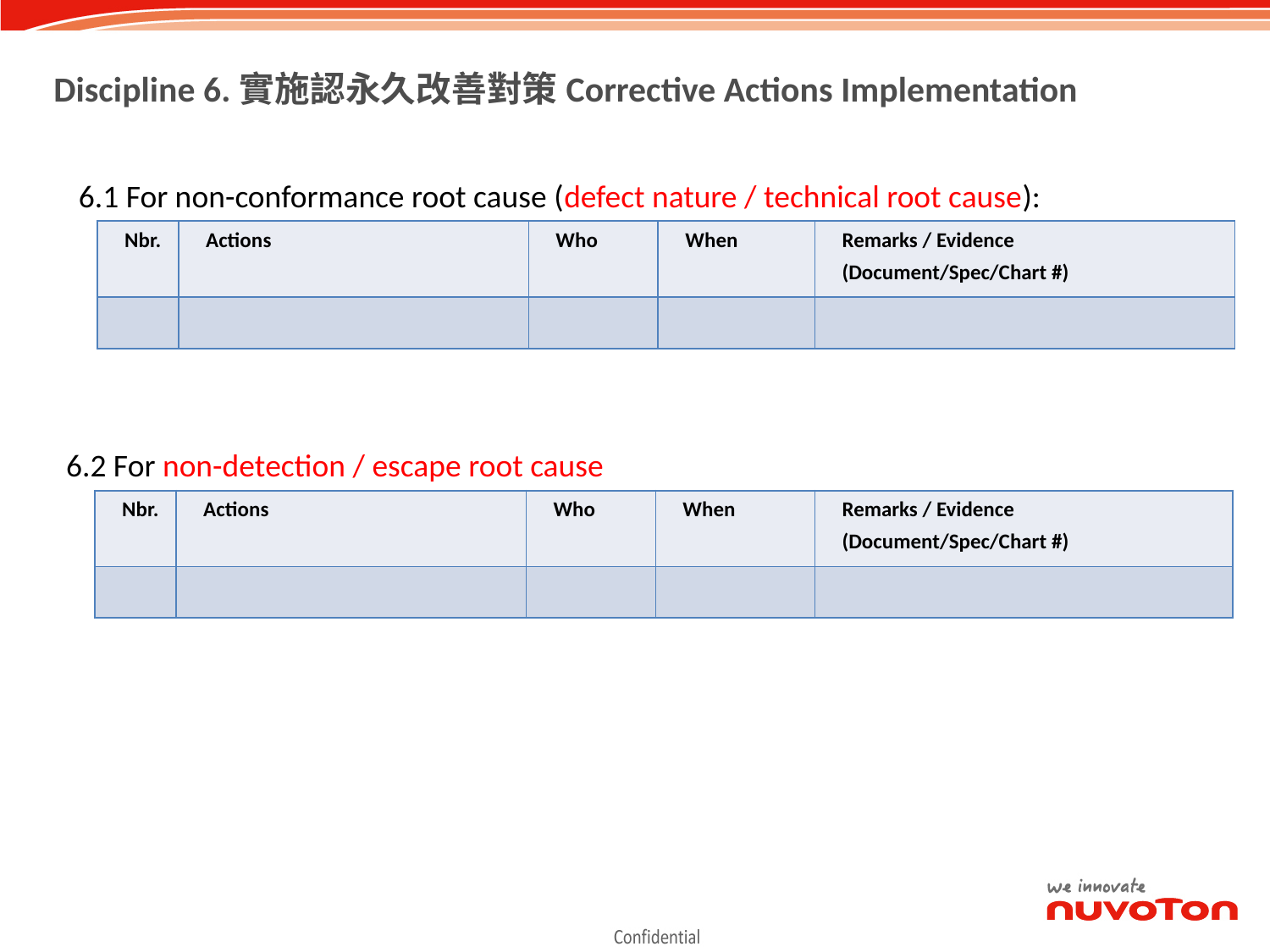

Discipline 6.實施認永久改善對策Corrective Actions Implementation
6.1 For non-conformance root cause (defect nature / technical root cause):
| Nbr. | Actions | Who | When | Remarks / Evidence (Document/Spec/Chart #) |
| --- | --- | --- | --- | --- |
|  |  |  |  |  |
6.2 For non-detection / escape root cause
| Nbr. | Actions | Who | When | Remarks / Evidence (Document/Spec/Chart #) |
| --- | --- | --- | --- | --- |
|  |  |  |  |  |